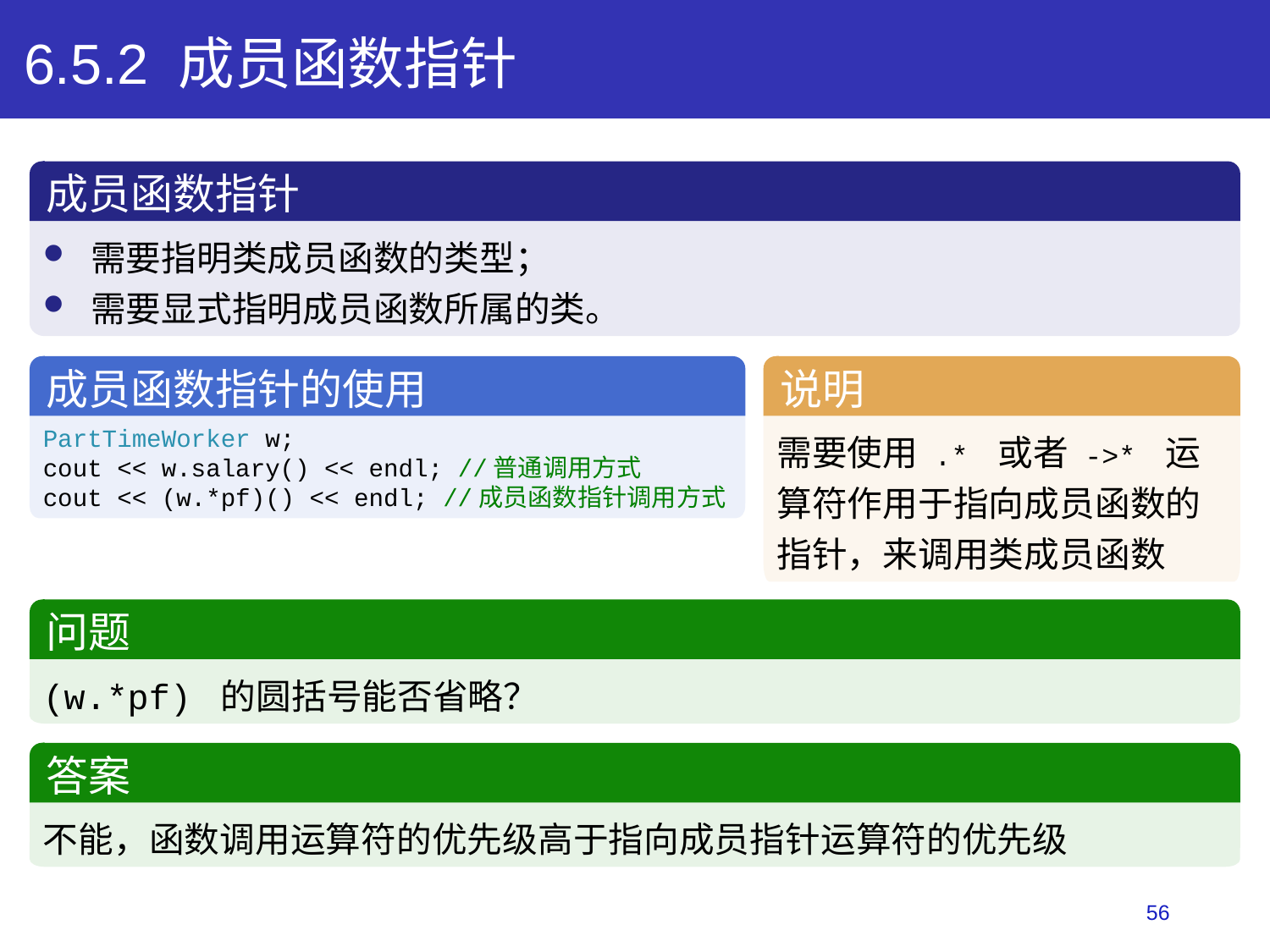

6.5.2 成员函数指针
成员函数指针
需要指明类成员函数的类型；
需要显式指明成员函数所属的类。
成员函数指针的使用

PartTimeWorker w;
cout << w.salary() << endl; //普通调用方式
cout << (w.*pf)() << endl; //成员函数指针调用方式
说明

需要使用 .* 或者 ->* 运算符作用于指向成员函数的指针，来调用类成员函数
问题
(w.*pf) 的圆括号能否省略？
答案
不能，函数调用运算符的优先级高于指向成员指针运算符的优先级
56